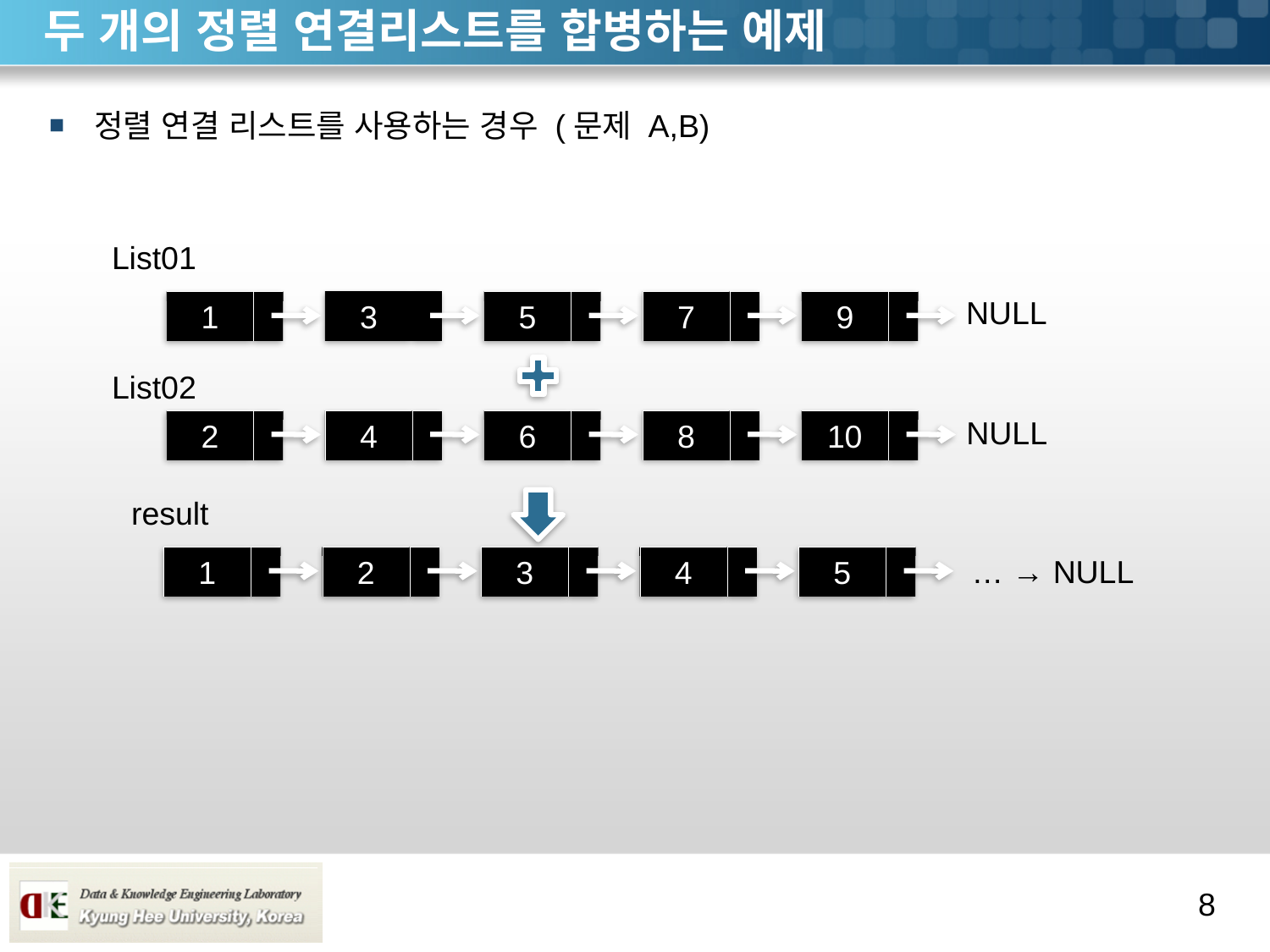

# 두 개의 정렬 연결리스트를 합병하는 예제
정렬 연결 리스트를 사용하는 경우 (문제 A,B)

List01
NULL
1

3

5

7

9

List02
NULL
2

4

6

8

10

result

… → NULL
1

2

3

4

5